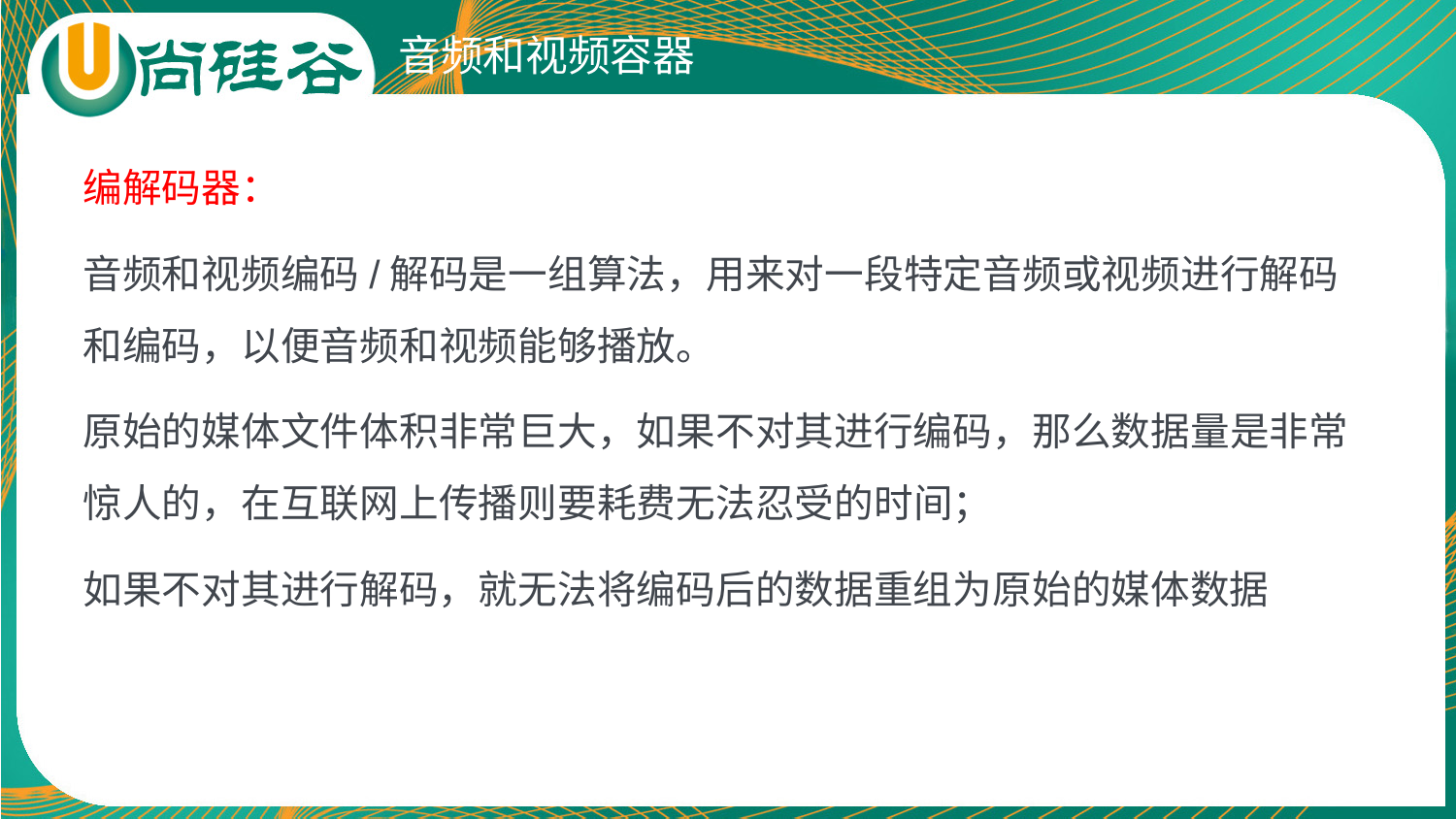

# 音频和视频容器
编解码器：
音频和视频编码/解码是一组算法，用来对一段特定音频或视频进行解码和编码，以便音频和视频能够播放。
原始的媒体文件体积非常巨大，如果不对其进行编码，那么数据量是非常惊人的，在互联网上传播则要耗费无法忍受的时间；
如果不对其进行解码，就无法将编码后的数据重组为原始的媒体数据